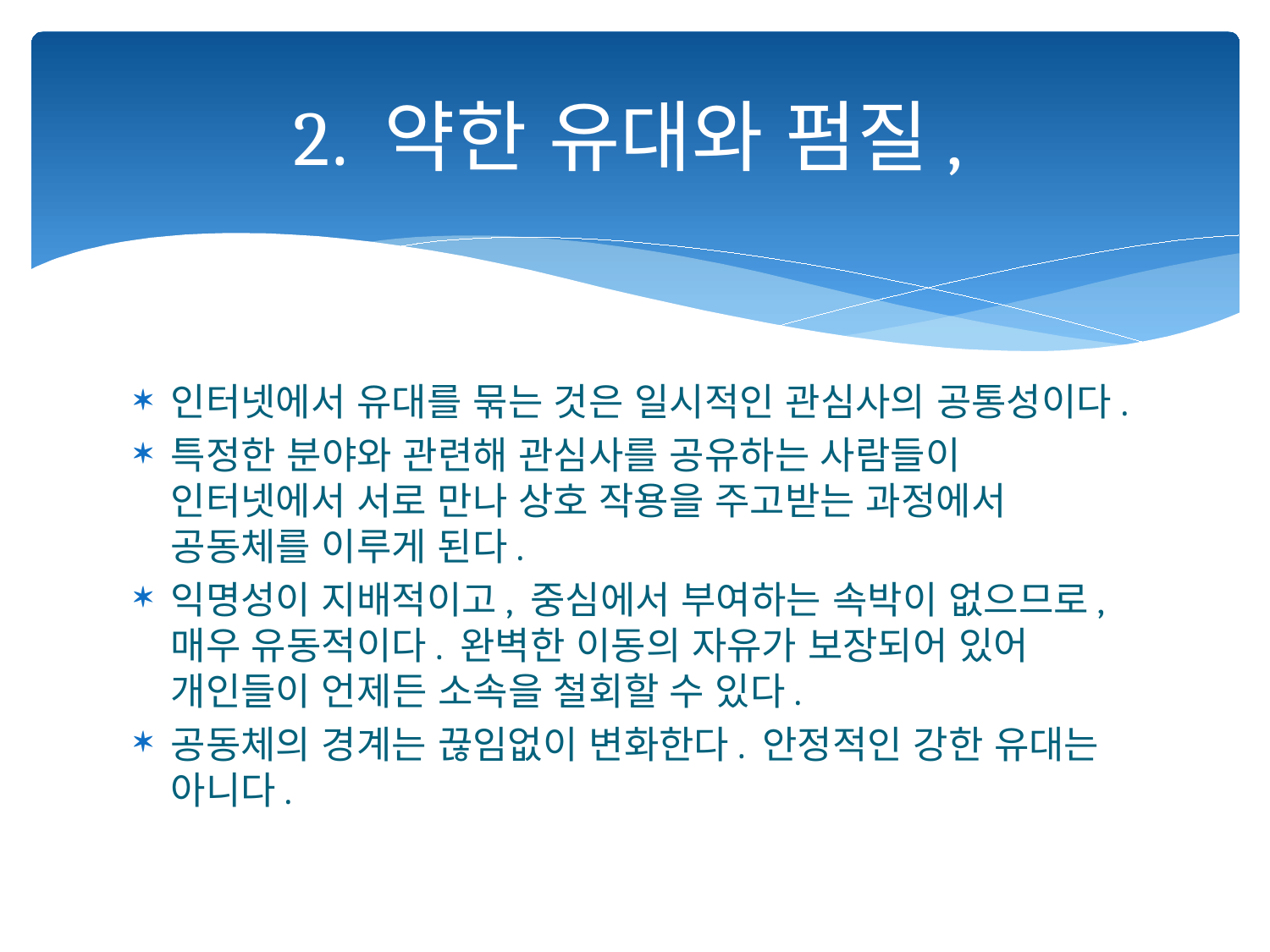

# 2. 약한 유대와 펌질,
인터넷에서 유대를 묶는 것은 일시적인 관심사의 공통성이다.
특정한 분야와 관련해 관심사를 공유하는 사람들이 인터넷에서 서로 만나 상호 작용을 주고받는 과정에서 공동체를 이루게 된다.
익명성이 지배적이고, 중심에서 부여하는 속박이 없으므로, 매우 유동적이다. 완벽한 이동의 자유가 보장되어 있어 개인들이 언제든 소속을 철회할 수 있다.
공동체의 경계는 끊임없이 변화한다. 안정적인 강한 유대는 아니다.